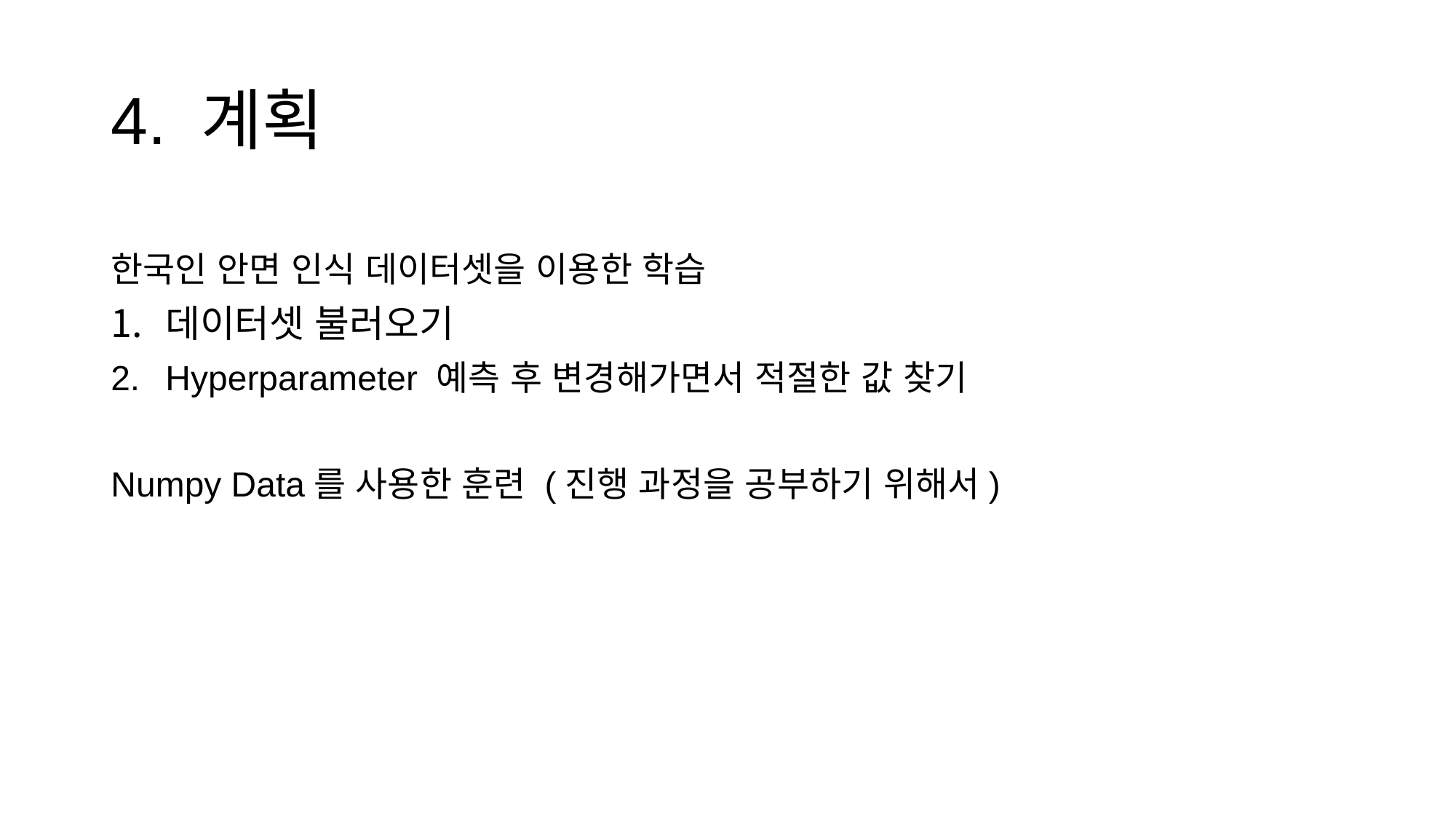

# 4. 계획
한국인 안면 인식 데이터셋을 이용한 학습
데이터셋 불러오기
Hyperparameter 예측 후 변경해가면서 적절한 값 찾기

Numpy Data를 사용한 훈련 (진행 과정을 공부하기 위해서)